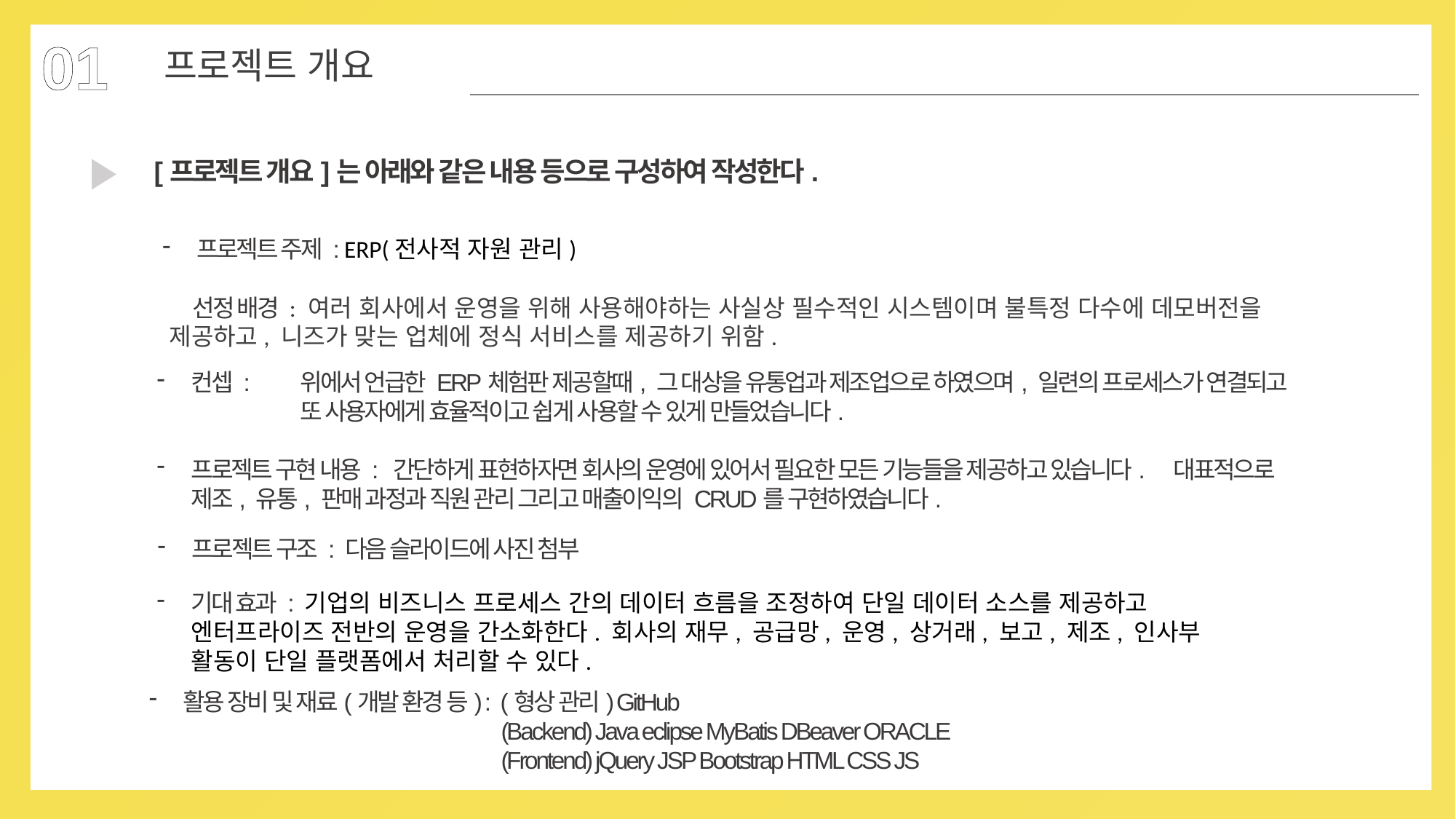

01

프로젝트 개요
▶
[프로젝트 개요]는 아래와 같은 내용 등으로 구성하여 작성한다.
프로젝트 주제 : ERP(전사적 자원 관리)

     선정 배경 :  여러 회사에서 운영을 위해 사용해야하는 사실상 필수적인 시스템이며 불특정 다수에 데모버전을 	    제공하고, 니즈가 맞는 업체에 정식 서비스를 제공하기 위함.

컨셉 : 	위에서 언급한 ERP체험판 제공할때, 그 대상을 유통업과 제조업으로 하였으며, 일련의 프로세스가 연결되고 	또 사용자에게 효율적이고 쉽게 사용할 수 있게 만들었습니다.

프로젝트 구현 내용 :  간단하게 표현하자면 회사의 운영에 있어서 필요한 모든 기능들을 제공하고 있습니다. 	대표적으로 제조, 유통, 판매 과정과 직원 관리 그리고 매출이익의 CRUD를 구현하였습니다.

프로젝트 구조 : 다음 슬라이드에 사진 첨부
기대 효과 : 기업의 비즈니스 프로세스 간의 데이터 흐름을 조정하여 단일 데이터 소스를 제공하고 	엔터프라이즈 전반의 운영을 간소화한다. 회사의 재무, 공급망, 운영, 상거래, 보고, 제조, 인사부 	활동이 단일 플랫폼에서 처리할 수 있다.

활용 장비 및 재료(개발 환경 등) :  (형상 관리) GitHub
			     (Backend) Java eclipse MyBatis DBeaver ORACLE
     (Frontend) jQuery JSP Bootstrap HTML CSS JS